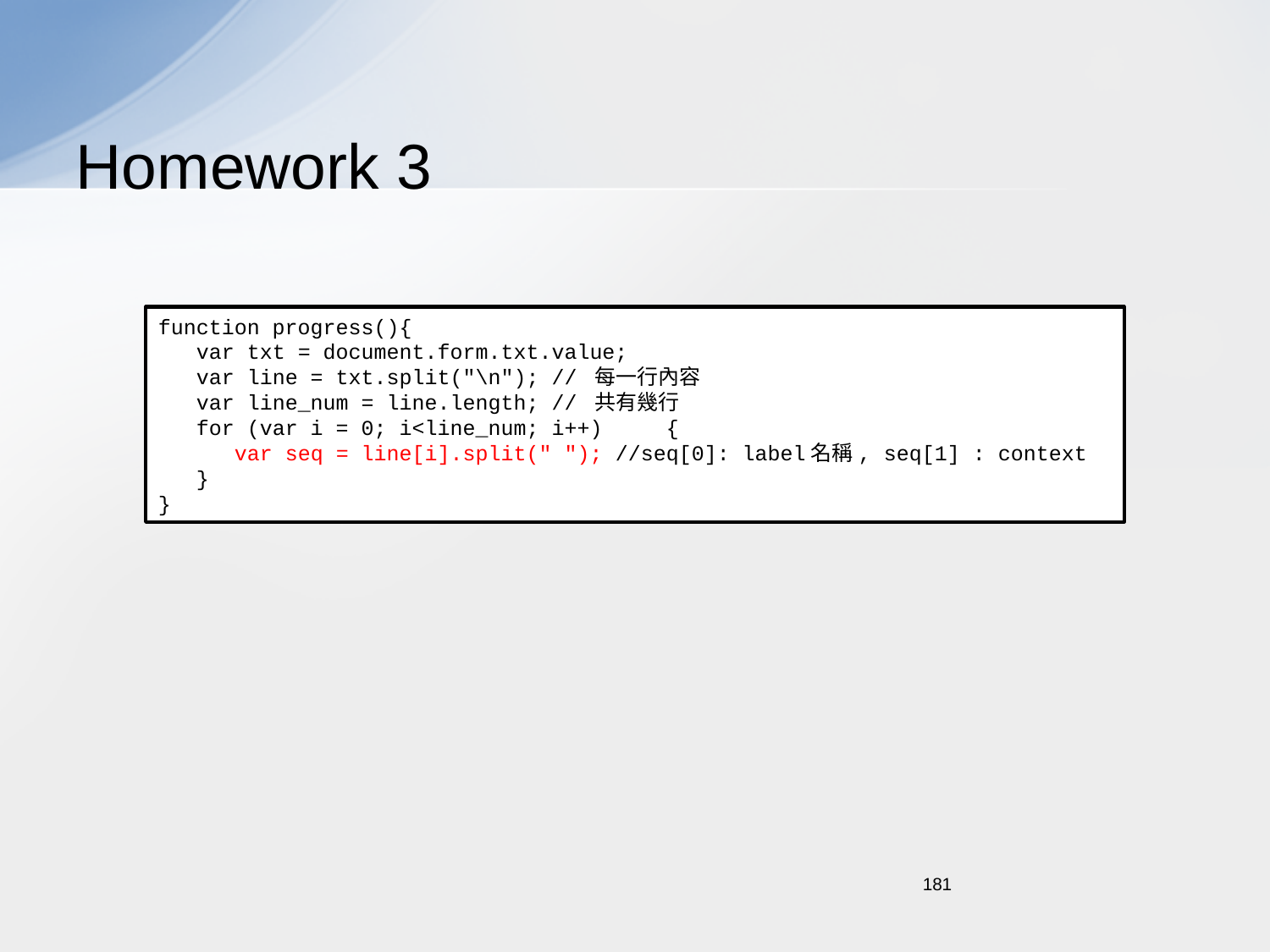

# Homework 3

function progress(){
   var txt = document.form.txt.value;
   var line = txt.split("\n"); // 每一行內容
   var line_num = line.length; // 共有幾行
   for (var i = 0; i<line_num; i++)	{
      var seq = line[i].split(" "); //seq[0]: label名稱, seq[1] : context
   }
}
181